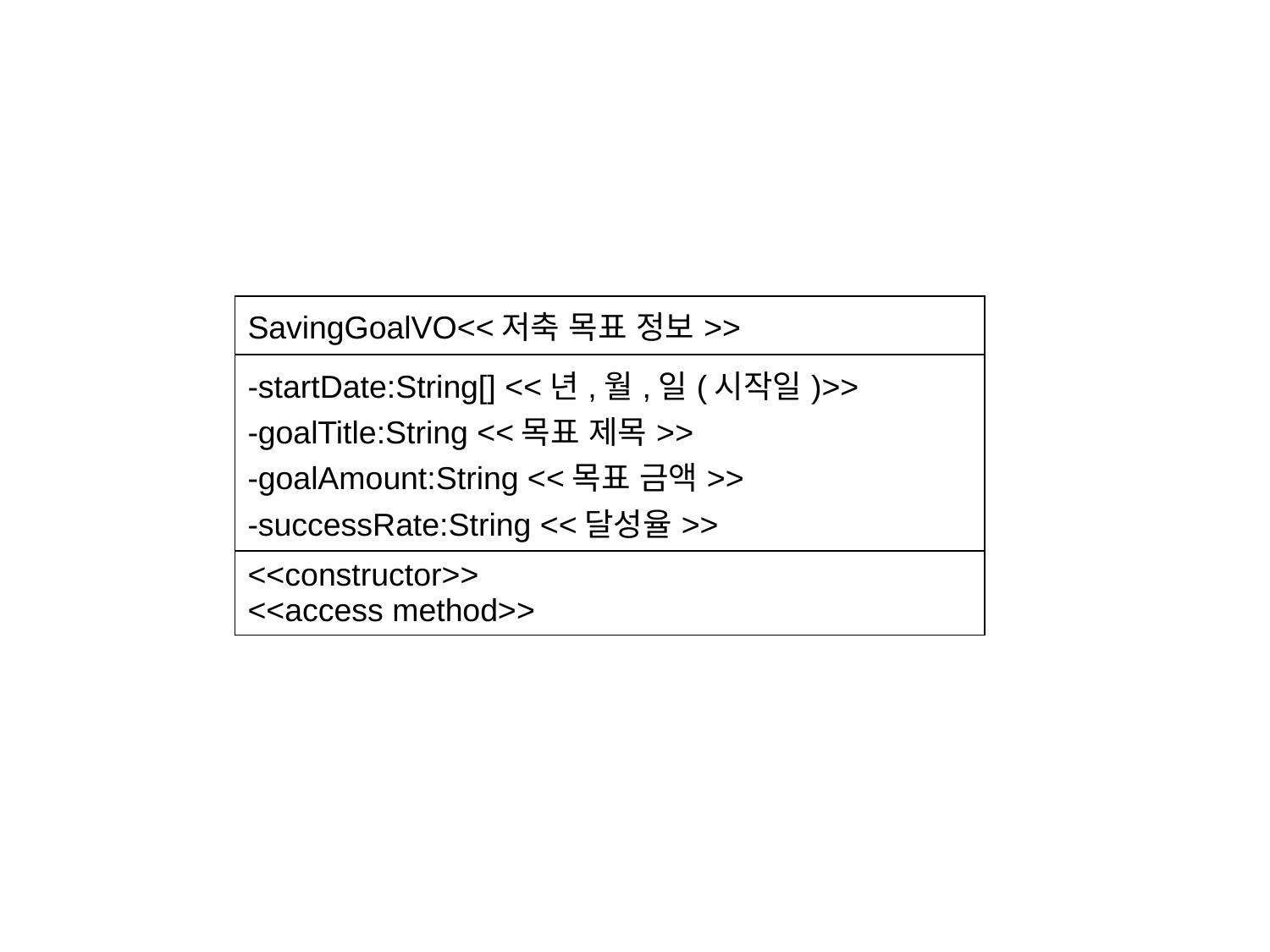

| SavingGoalVO<<저축 목표 정보>> |
| --- |
| -startDate:String[] <<년,월,일(시작일)>> -goalTitle:String <<목표 제목>> -goalAmount:String <<목표 금액>> -successRate:String <<달성율>> |
| <<constructor>> <<access method>> |